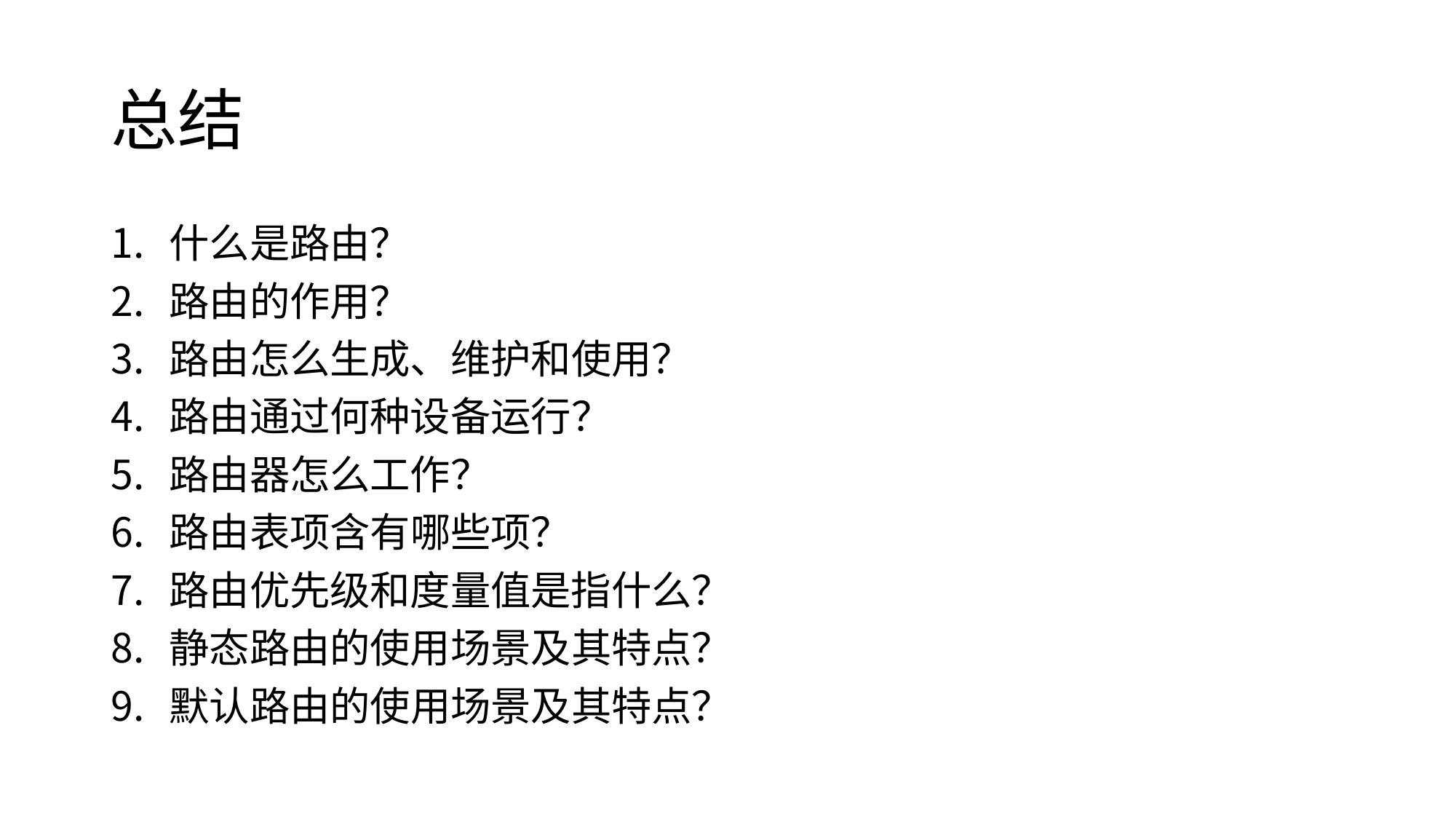

# 总结
什么是路由？
路由的作用？
路由怎么生成、维护和使用？
路由通过何种设备运行？
路由器怎么工作？
路由表项含有哪些项？
路由优先级和度量值是指什么？
静态路由的使用场景及其特点？
默认路由的使用场景及其特点？